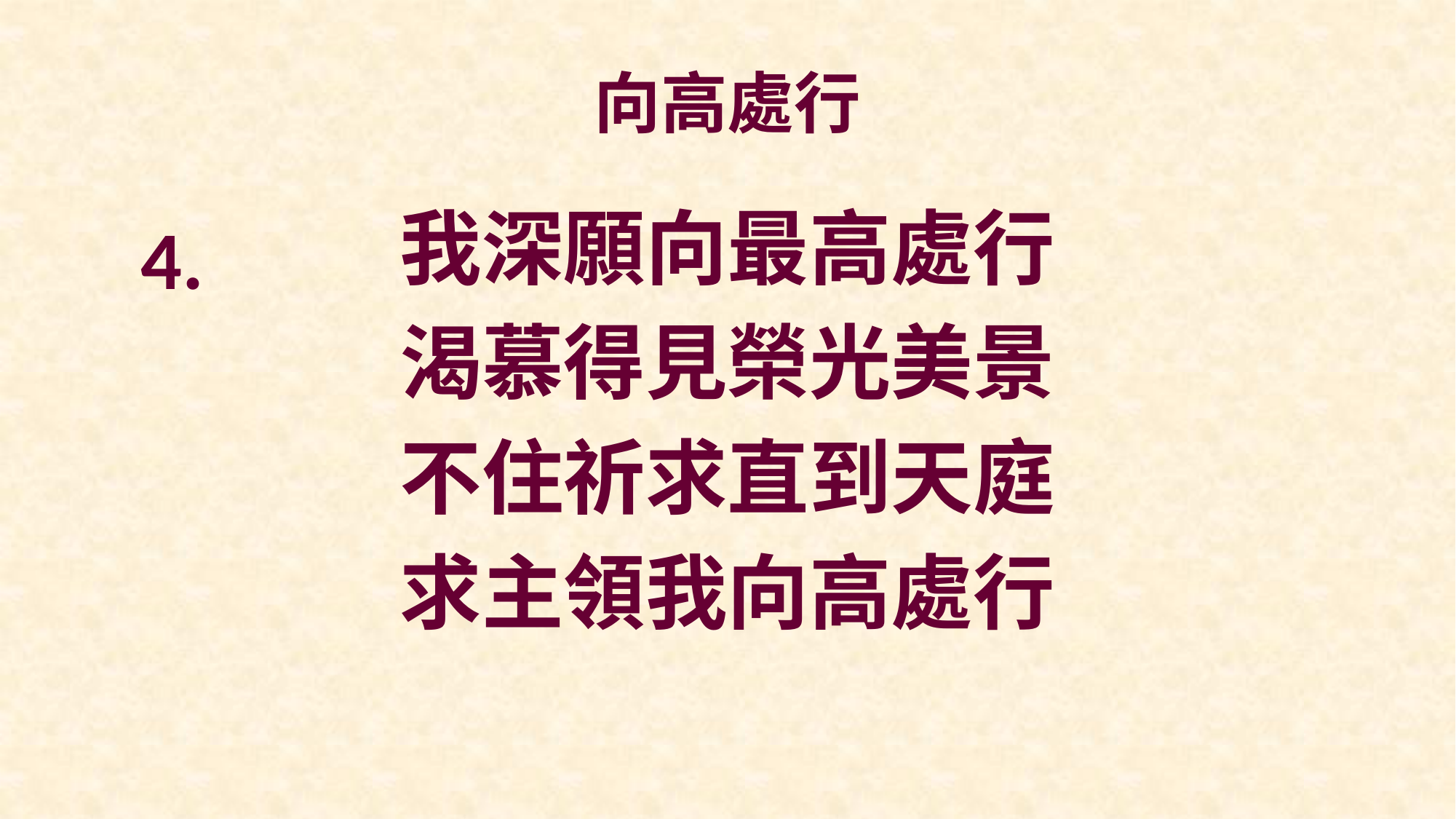

# 向高處行
我深願向最高處行
渴慕得見榮光美景
不住祈求直到天庭
求主領我向高處行
4.